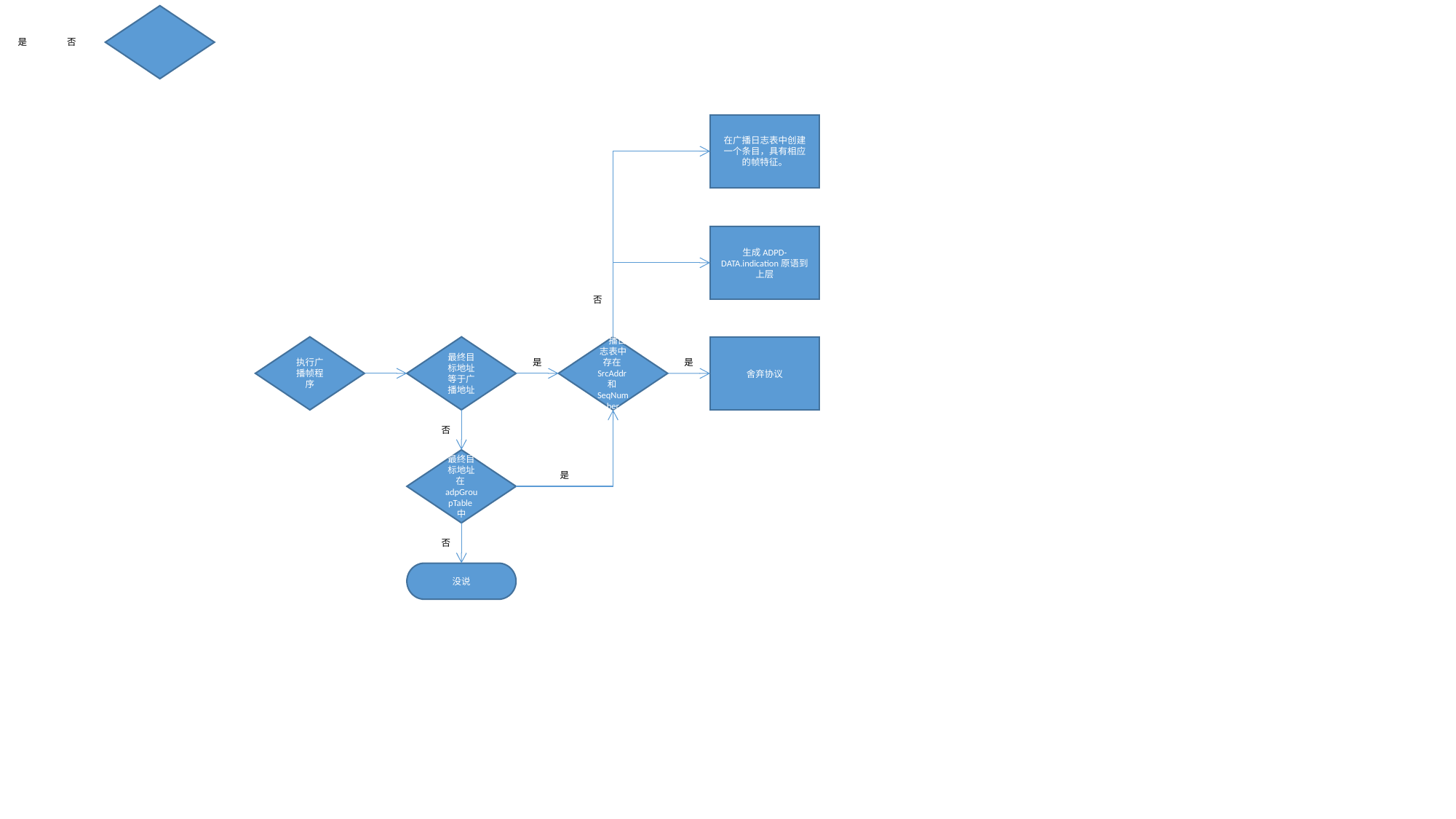

是
否
在广播日志表中创建一个条目，具有相应的帧特征。
生成ADPD-DATA.indication原语到上层
否
执行广播帧程序
最终目标地址等于广播地址
广播日志表中存在SrcAddr和SeqNumber
舍弃协议
是
是
否
最终目标地址在adpGroupTable中
是
否
没说